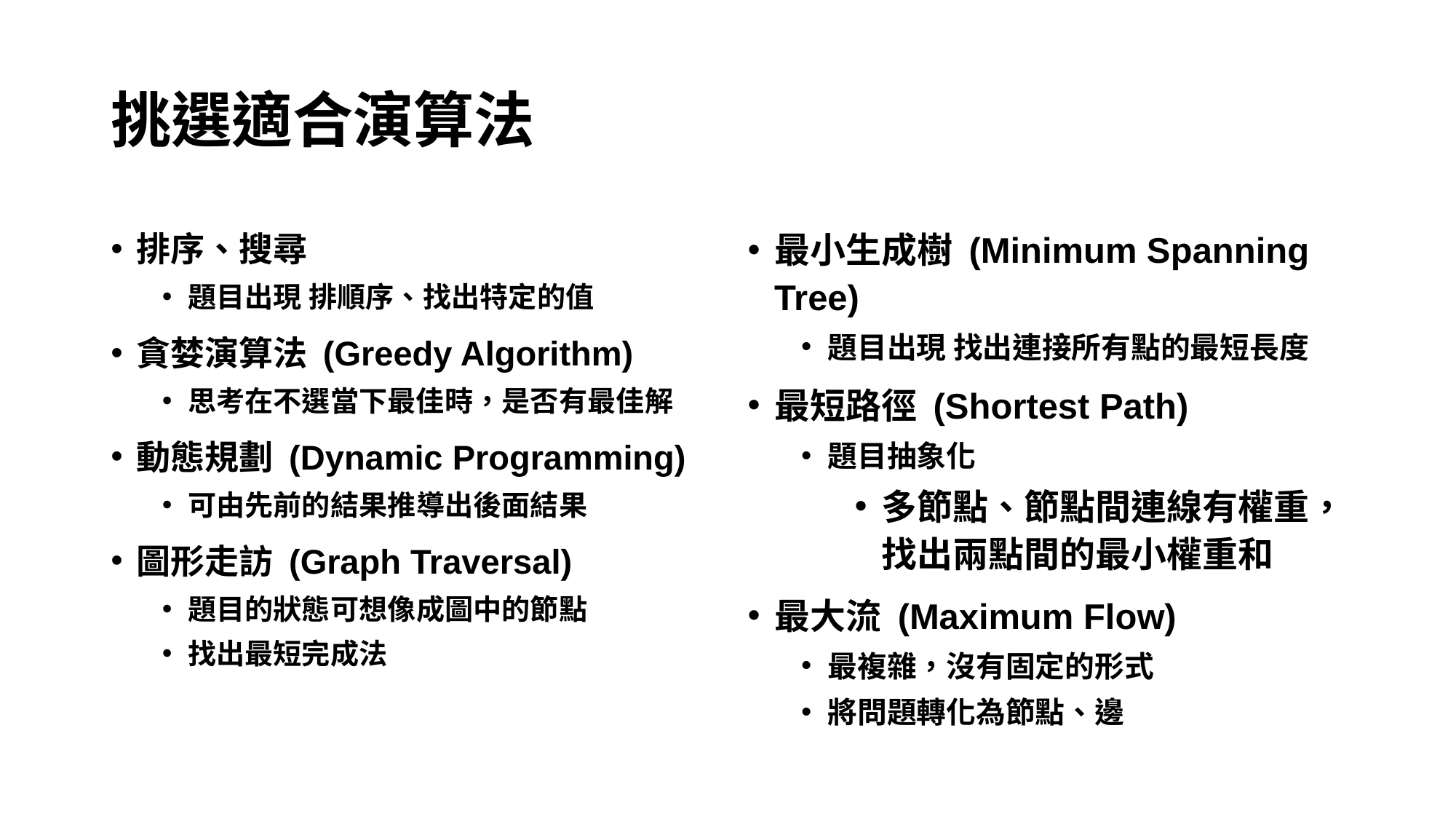

# 挑選適合演算法
排序、搜尋
題目出現 排順序、找出特定的值
貪婪演算法 (Greedy Algorithm)
思考在不選當下最佳時，是否有最佳解
動態規劃 (Dynamic Programming)
可由先前的結果推導出後面結果
圖形走訪 (Graph Traversal)
題目的狀態可想像成圖中的節點
找出最短完成法

最小生成樹 (Minimum Spanning Tree)
題目出現 找出連接所有點的最短長度
最短路徑 (Shortest Path)
題目抽象化
多節點、節點間連線有權重，找出兩點間的最小權重和
最大流 (Maximum Flow)
最複雜，沒有固定的形式
將問題轉化為節點、邊